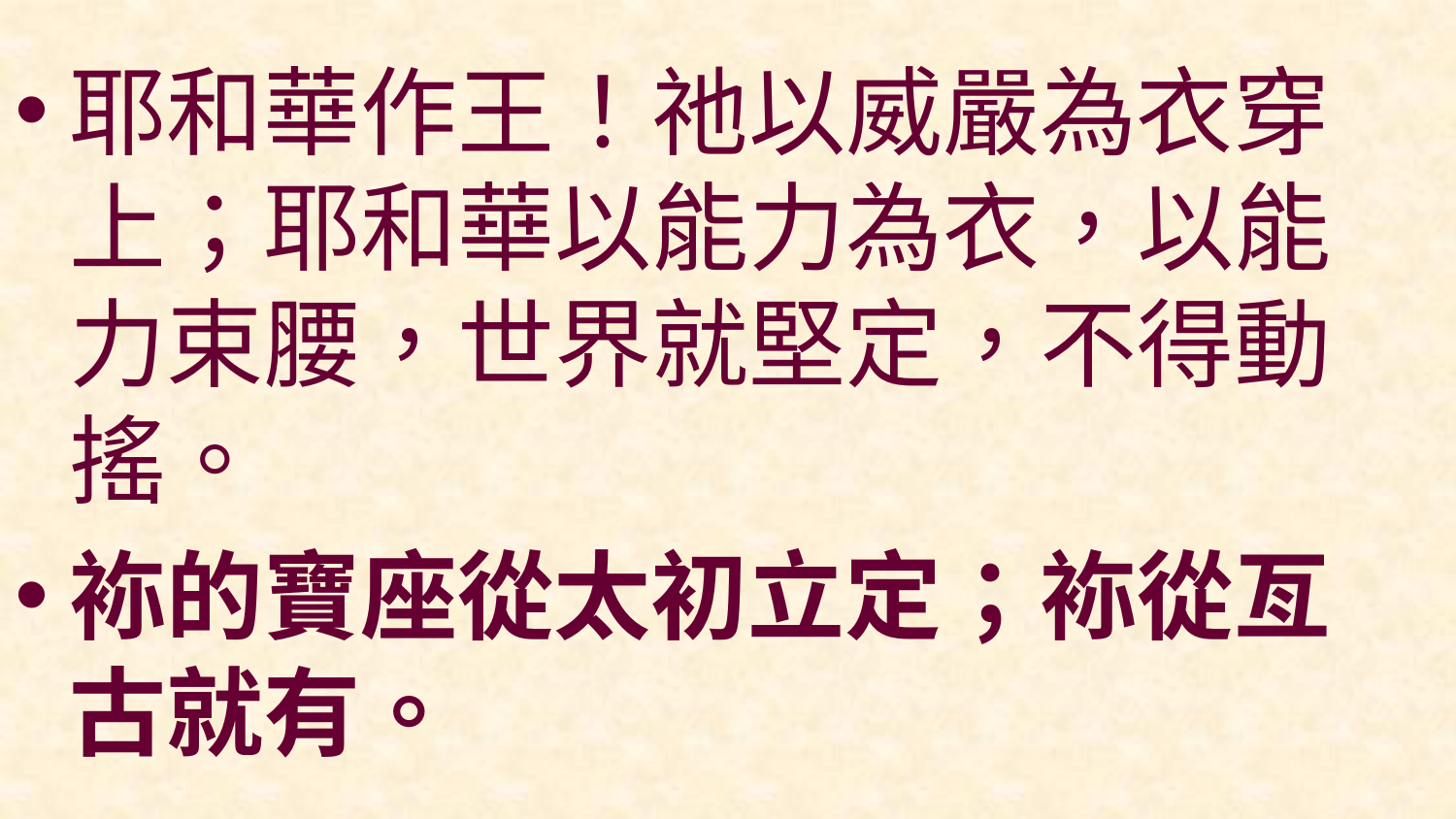

耶和華作王！祂以威嚴為衣穿上；耶和華以能力為衣，以能力束腰，世界就堅定，不得動搖。
袮的寶座從太初立定；袮從亙古就有。